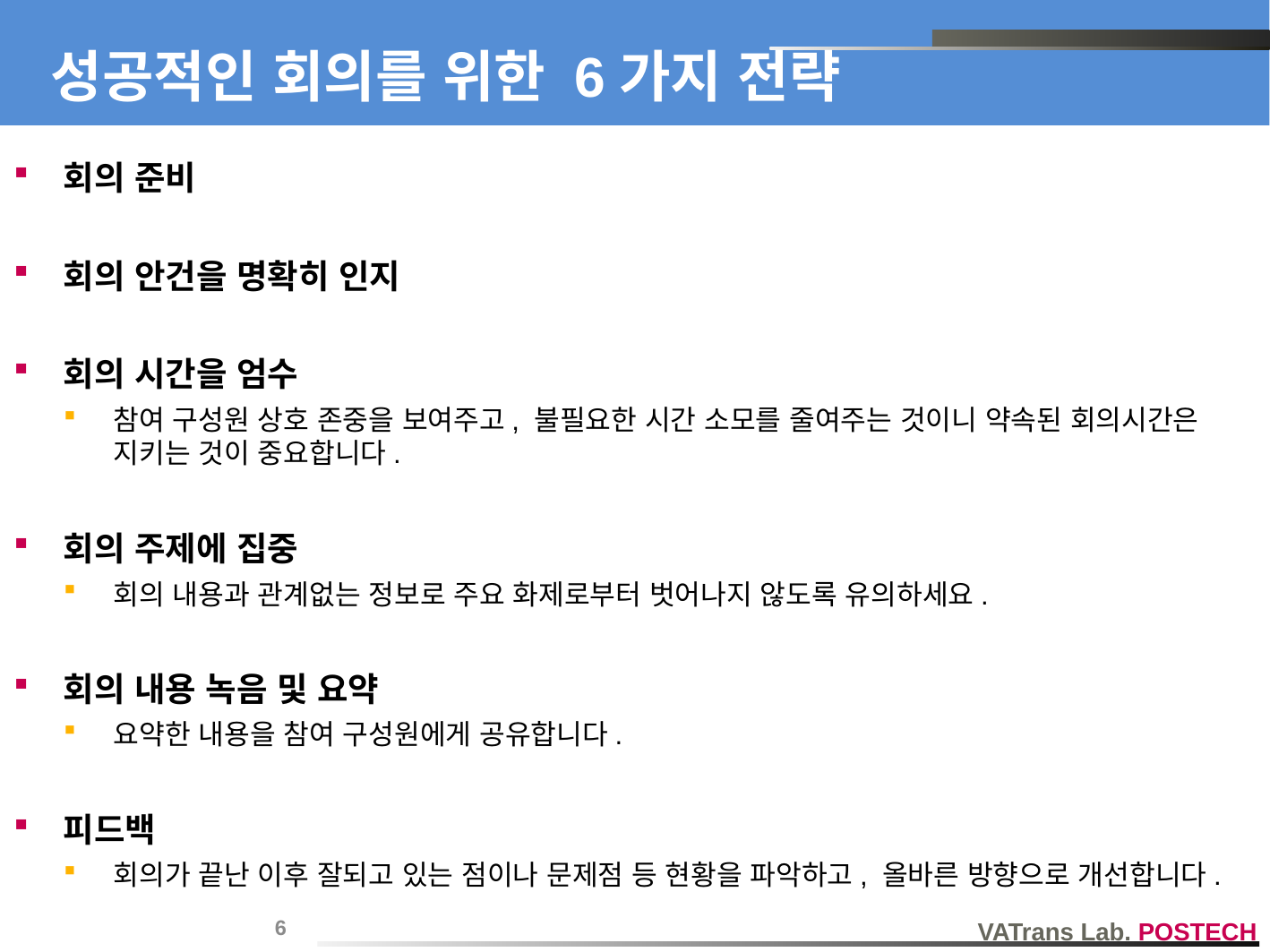

# 성공적인 회의를 위한 6가지 전략
회의 준비

회의 안건을 명확히 인지

회의 시간을 엄수
참여 구성원 상호 존중을 보여주고, 불필요한 시간 소모를 줄여주는 것이니 약속된 회의시간은 지키는 것이 중요합니다.

회의 주제에 집중
회의 내용과 관계없는 정보로 주요 화제로부터 벗어나지 않도록 유의하세요.

회의 내용 녹음 및 요약
요약한 내용을 참여 구성원에게 공유합니다.

피드백
회의가 끝난 이후 잘되고 있는 점이나 문제점 등 현황을 파악하고, 올바른 방향으로 개선합니다.

6